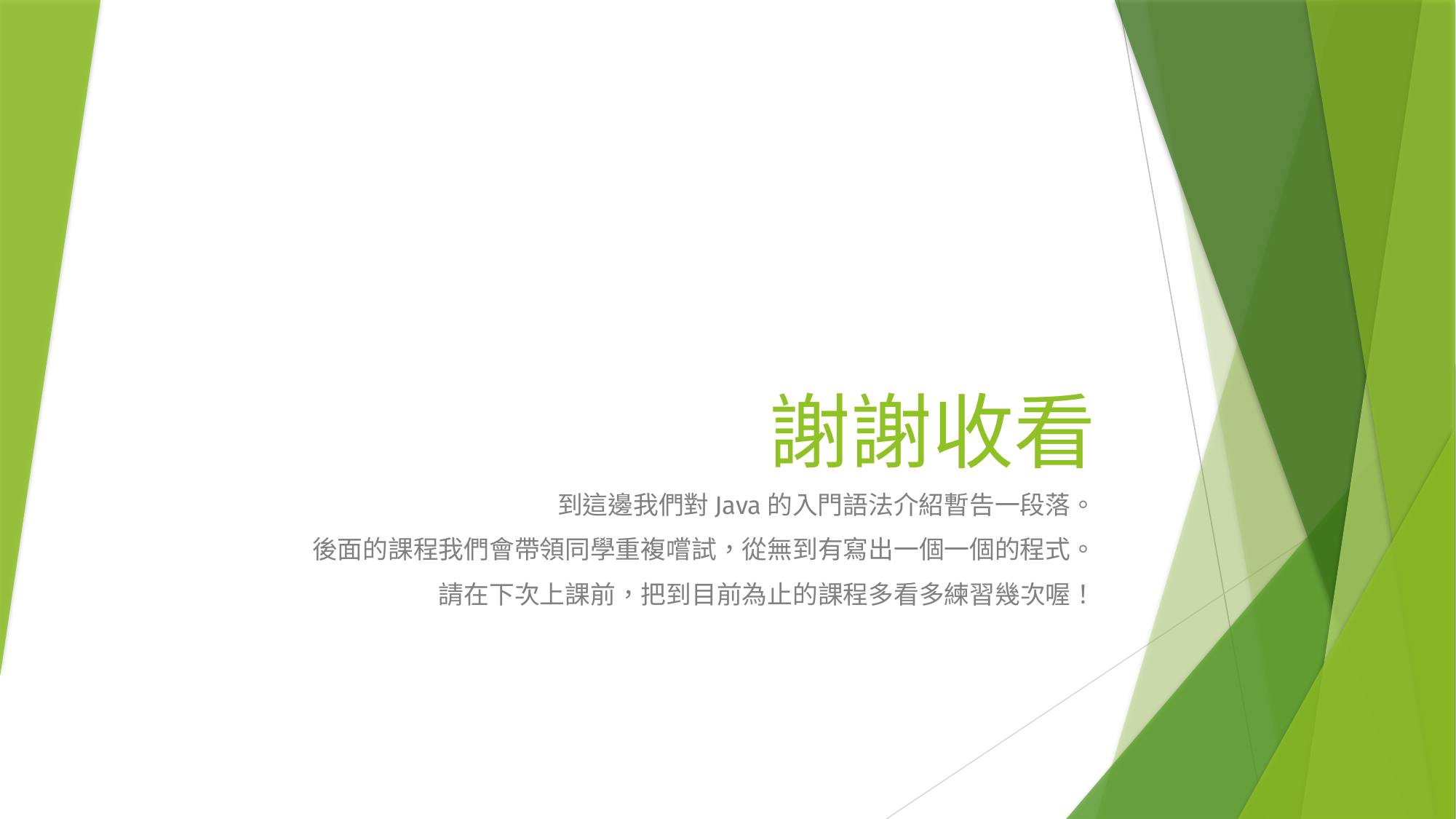

# 謝謝收看
到這邊我們對Java的入門語法介紹暫告一段落。
後面的課程我們會帶領同學重複嚐試，從無到有寫出一個一個的程式。
請在下次上課前，把到目前為止的課程多看多練習幾次喔！